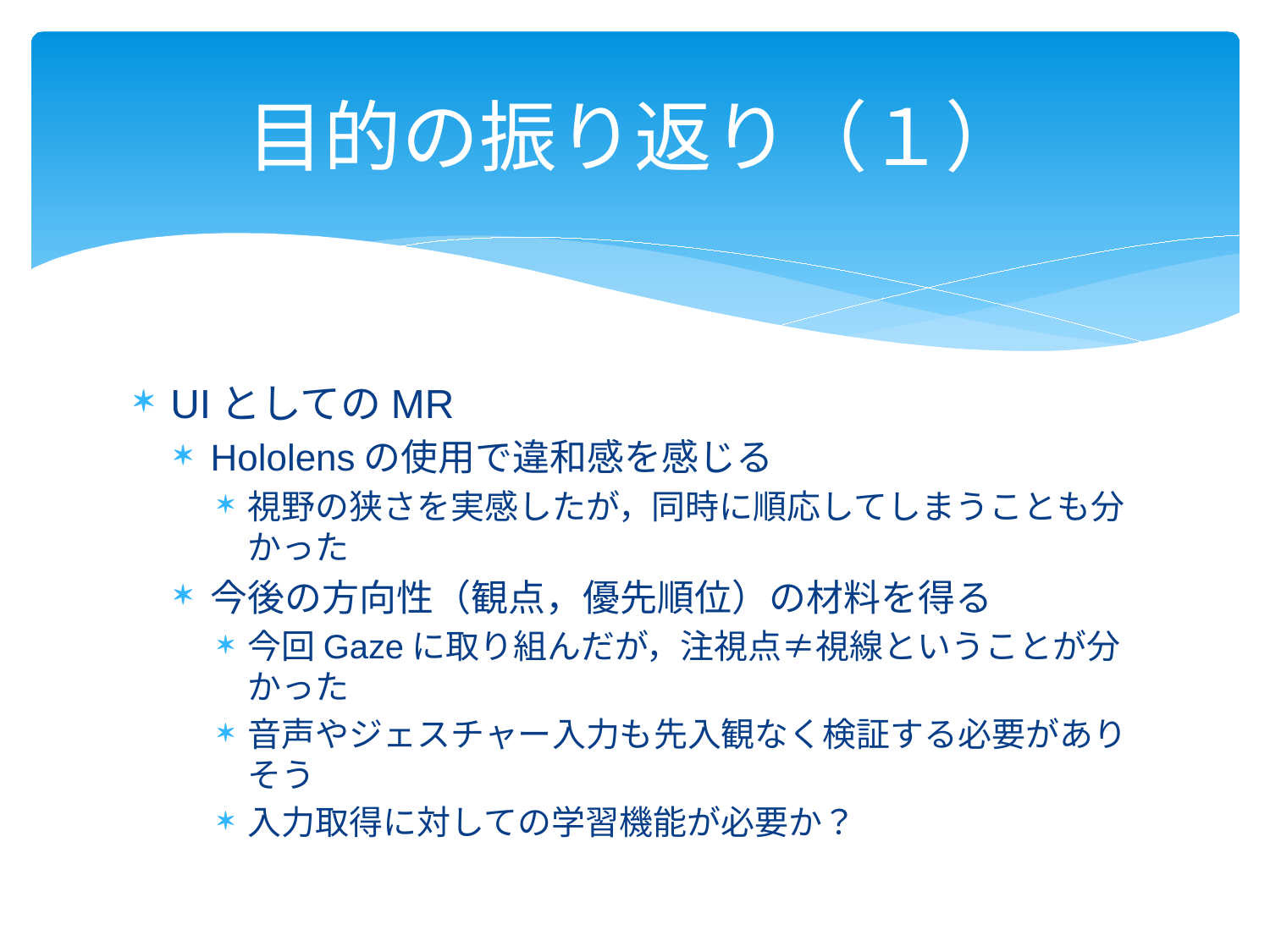

# 目的の振り返り（１）
UIとしてのMR
Hololensの使用で違和感を感じる
視野の狭さを実感したが，同時に順応してしまうことも分かった
今後の方向性（観点，優先順位）の材料を得る
今回Gazeに取り組んだが，注視点≠視線ということが分かった
音声やジェスチャー入力も先入観なく検証する必要がありそう
入力取得に対しての学習機能が必要か？